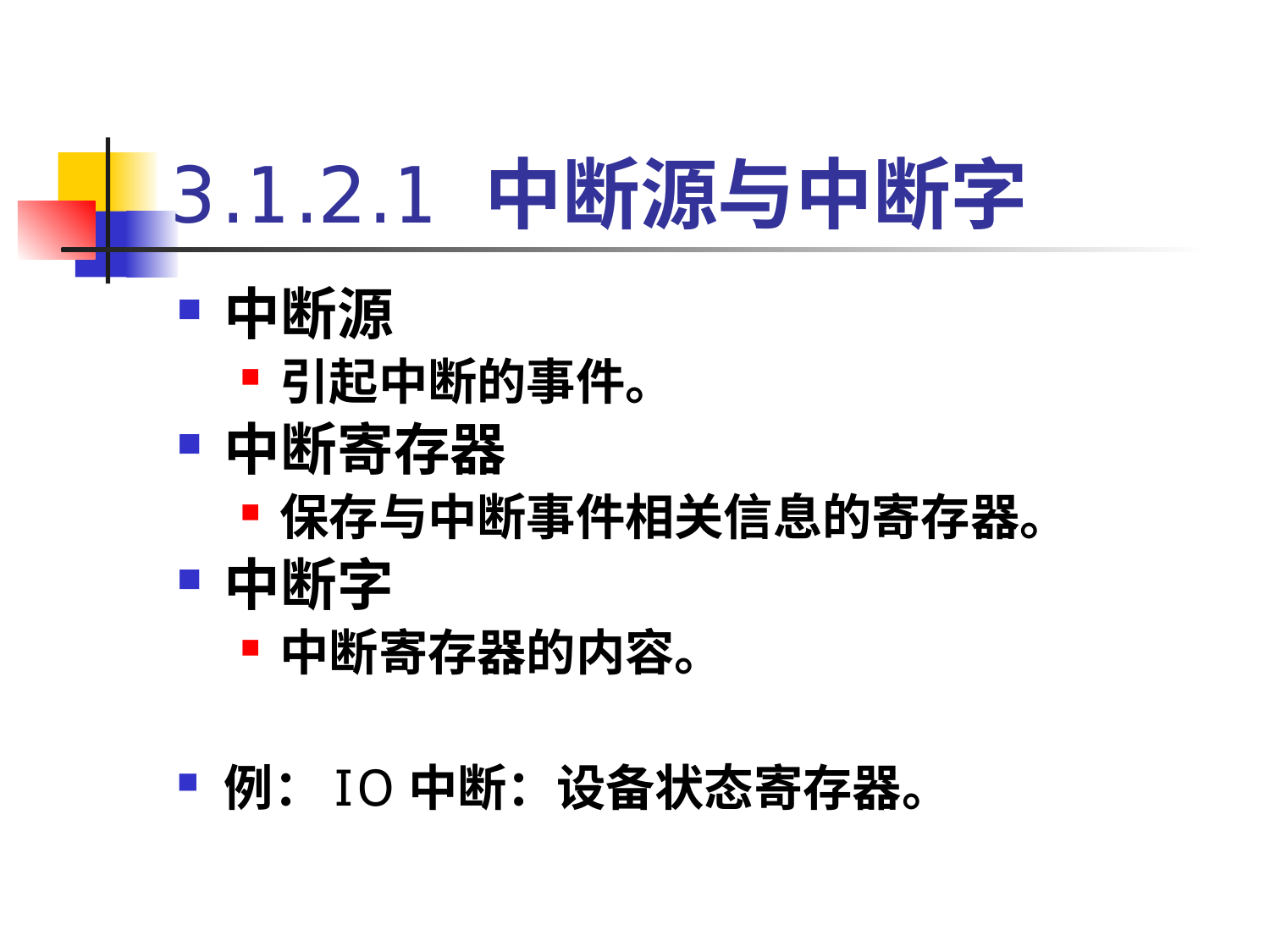

# 3.1.2.1 中断源与中断字
中断源
引起中断的事件。
中断寄存器
保存与中断事件相关信息的寄存器。
中断字
中断寄存器的内容。

例：IO中断：设备状态寄存器。